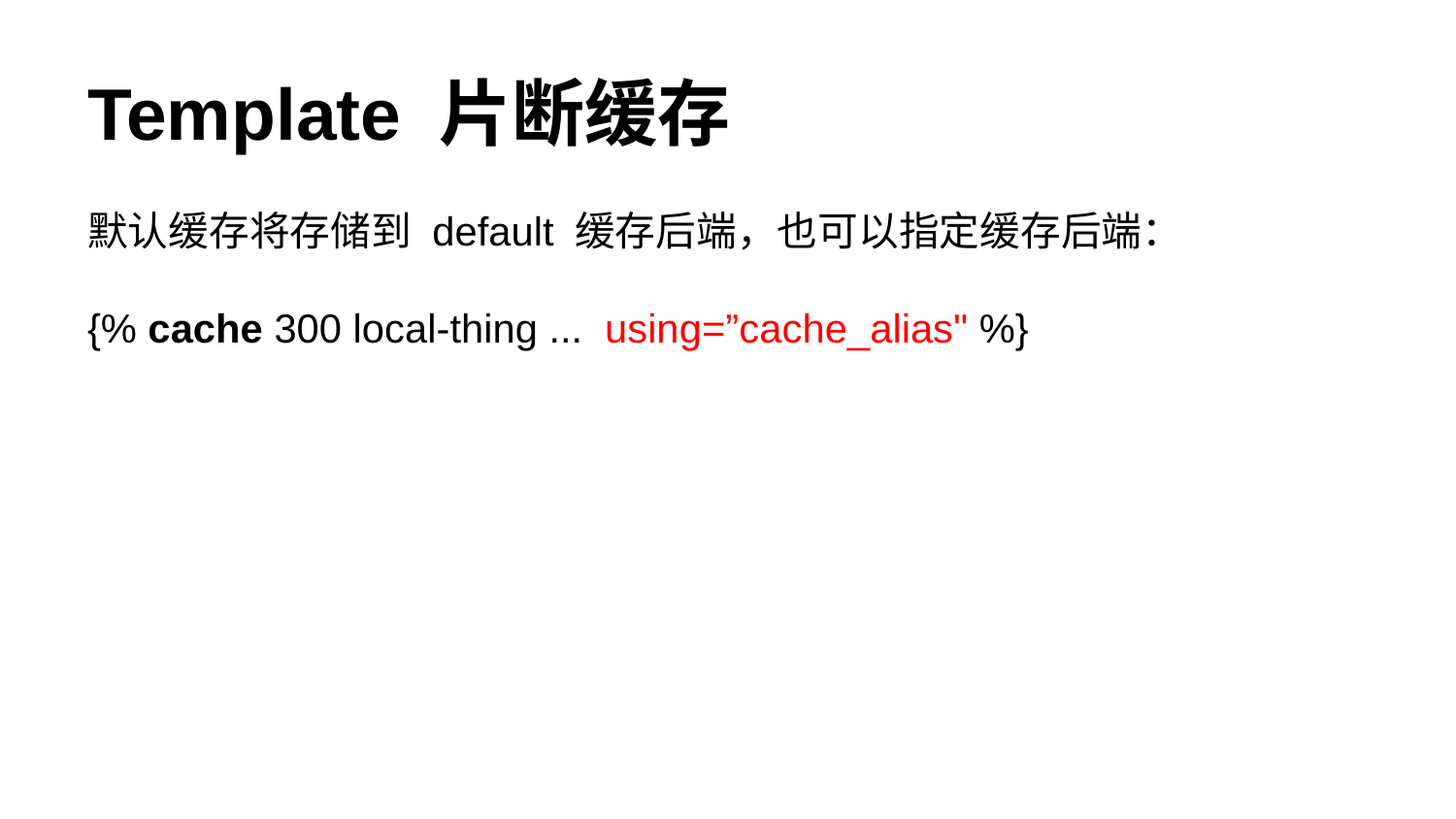

# Template 片断缓存
默认缓存将存储到 default 缓存后端，也可以指定缓存后端：

{% cache 300 local-thing ...  using=”cache_alias" %}